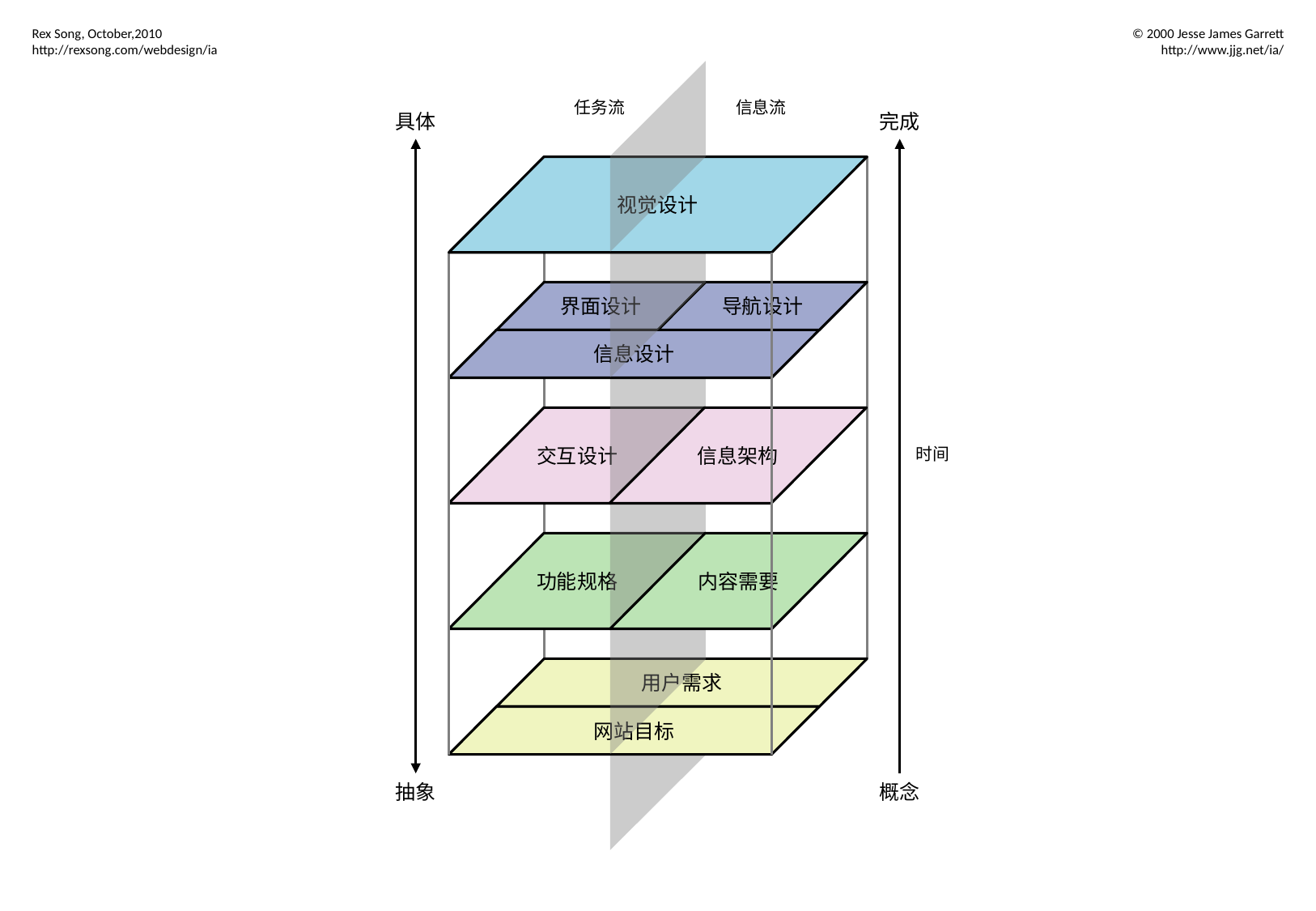

Rex Song, October,2010
http://rexsong.com/webdesign/ia
© 2000 Jesse James Garrett
http://www.jjg.net/ia/
任务流
信息流
具体
完成

视觉设计

界面设计
导航设计
信息设计

交互设计
信息架构
时间

功能规格
内容需要

用户需求
网站目标

概念
抽象